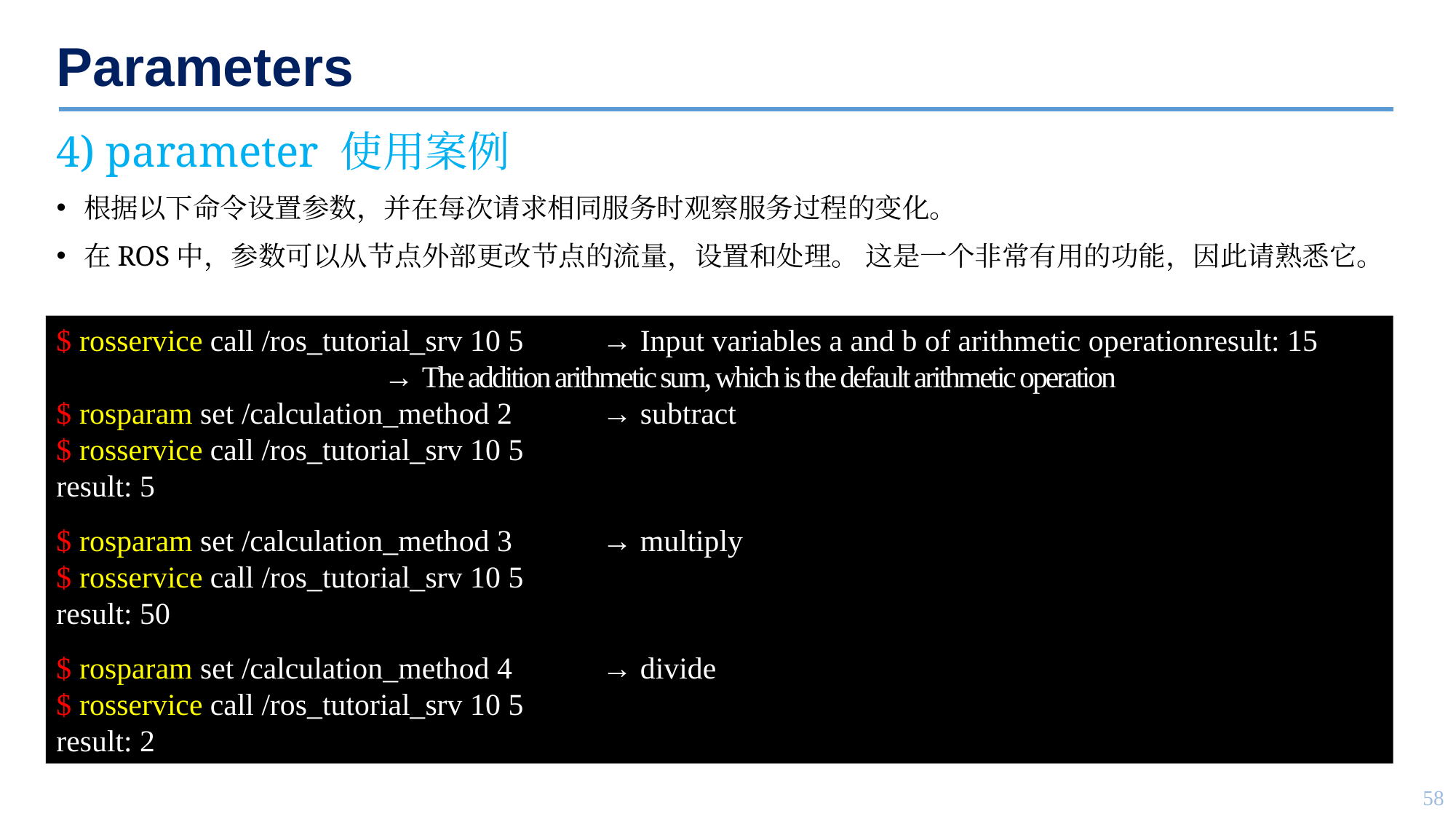

# Parameters
4) parameter 使用案例
根据以下命令设置参数，并在每次请求相同服务时观察服务过程的变化。
在ROS中，参数可以从节点外部更改节点的流量，设置和处理。 这是一个非常有用的功能，因此请熟悉它。
$ rosservice call /ros_tutorial_srv 10 5 	→ Input variables a and b of arithmetic operationresult: 15 				→ The addition arithmetic sum, which is the default arithmetic operation
$ rosparam set /calculation_method 2 	→ subtract
$ rosservice call /ros_tutorial_srv 10 5
result: 5

$ rosparam set /calculation_method 3 	→ multiply
$ rosservice call /ros_tutorial_srv 10 5
result: 50

$ rosparam set /calculation_method 4 	→ divide
$ rosservice call /ros_tutorial_srv 10 5
result: 2
58